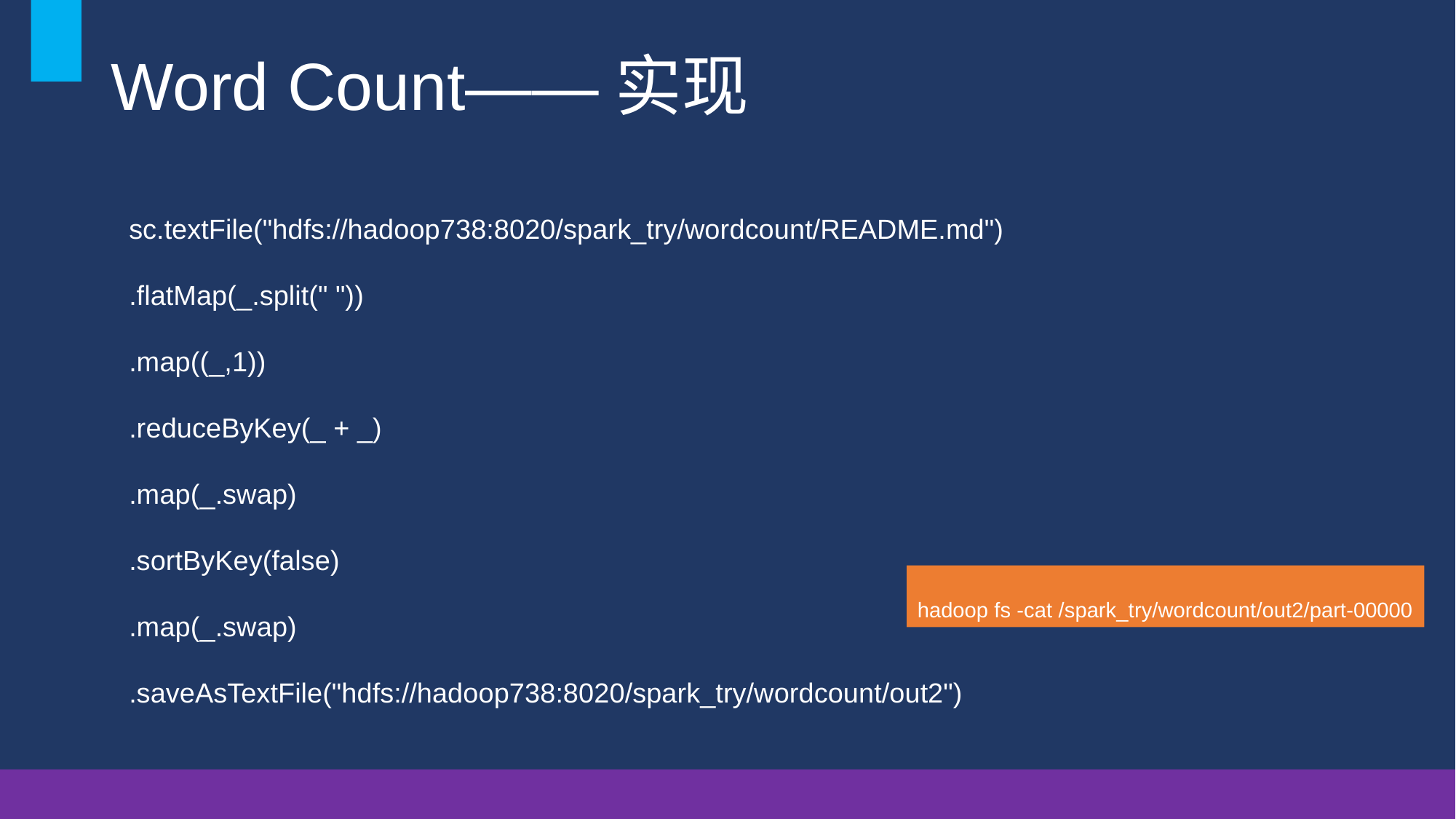

# Word Count——实现
sc.textFile("hdfs://hadoop738:8020/spark_try/wordcount/README.md")
.flatMap(_.split(" "))
.map((_,1))
.reduceByKey(_ + _)
.map(_.swap)
.sortByKey(false)
.map(_.swap)
.saveAsTextFile("hdfs://hadoop738:8020/spark_try/wordcount/out2")
hadoop fs -cat /spark_try/wordcount/out2/part-00000